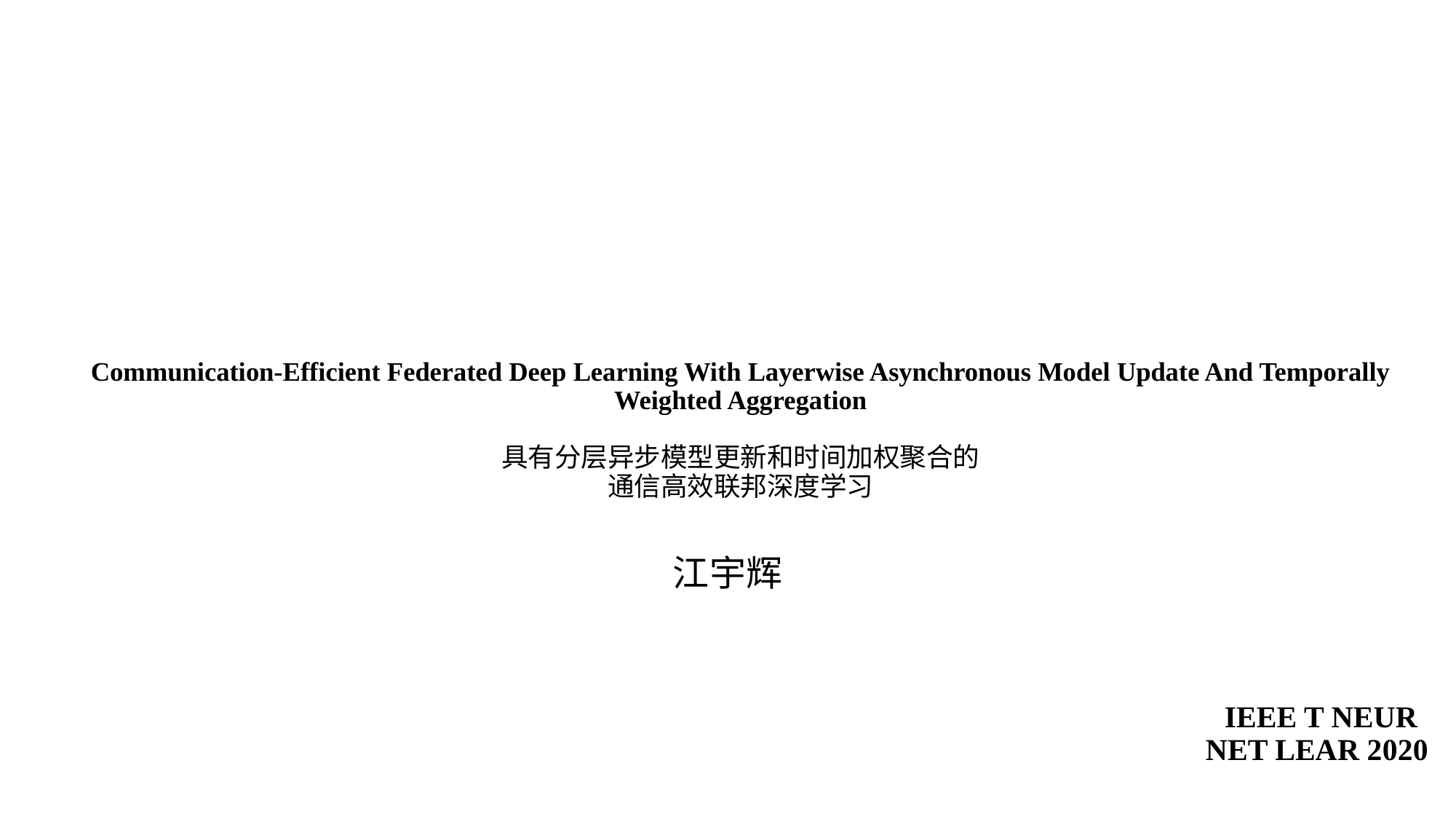

# Communication-Efficient Federated Deep Learning With Layerwise Asynchronous Model Update And Temporally Weighted Aggregation 具有分层异步模型更新和时间加权聚合的 通信高效联邦深度学习
江宇辉
 IEEE T NEUR NET LEAR 2020